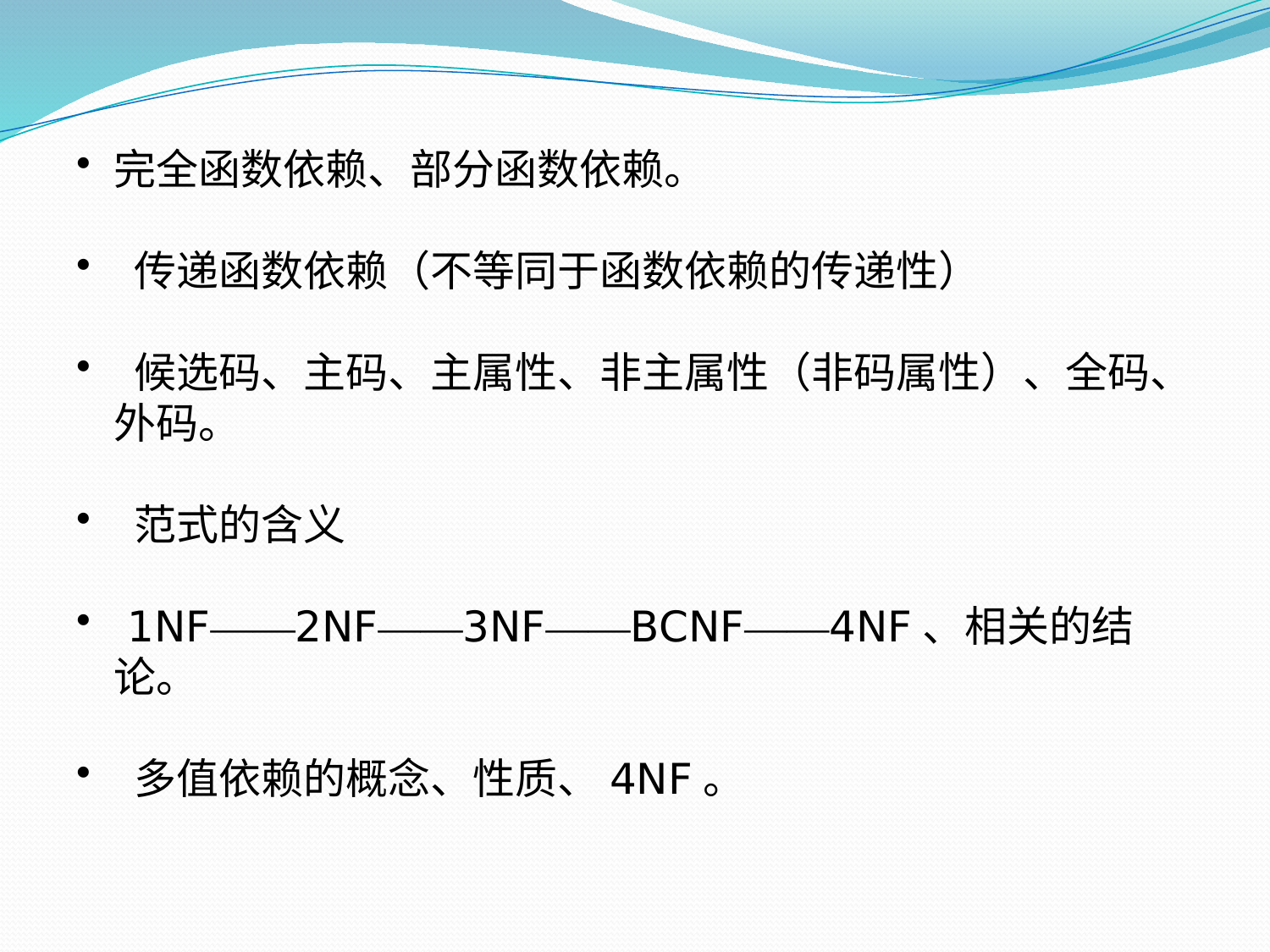

完全函数依赖、部分函数依赖。

 传递函数依赖（不等同于函数依赖的传递性）

 候选码、主码、主属性、非主属性（非码属性）、全码、外码。

 范式的含义

 1NF——2NF——3NF——BCNF——4NF、相关的结论。

 多值依赖的概念、性质、4NF。
24